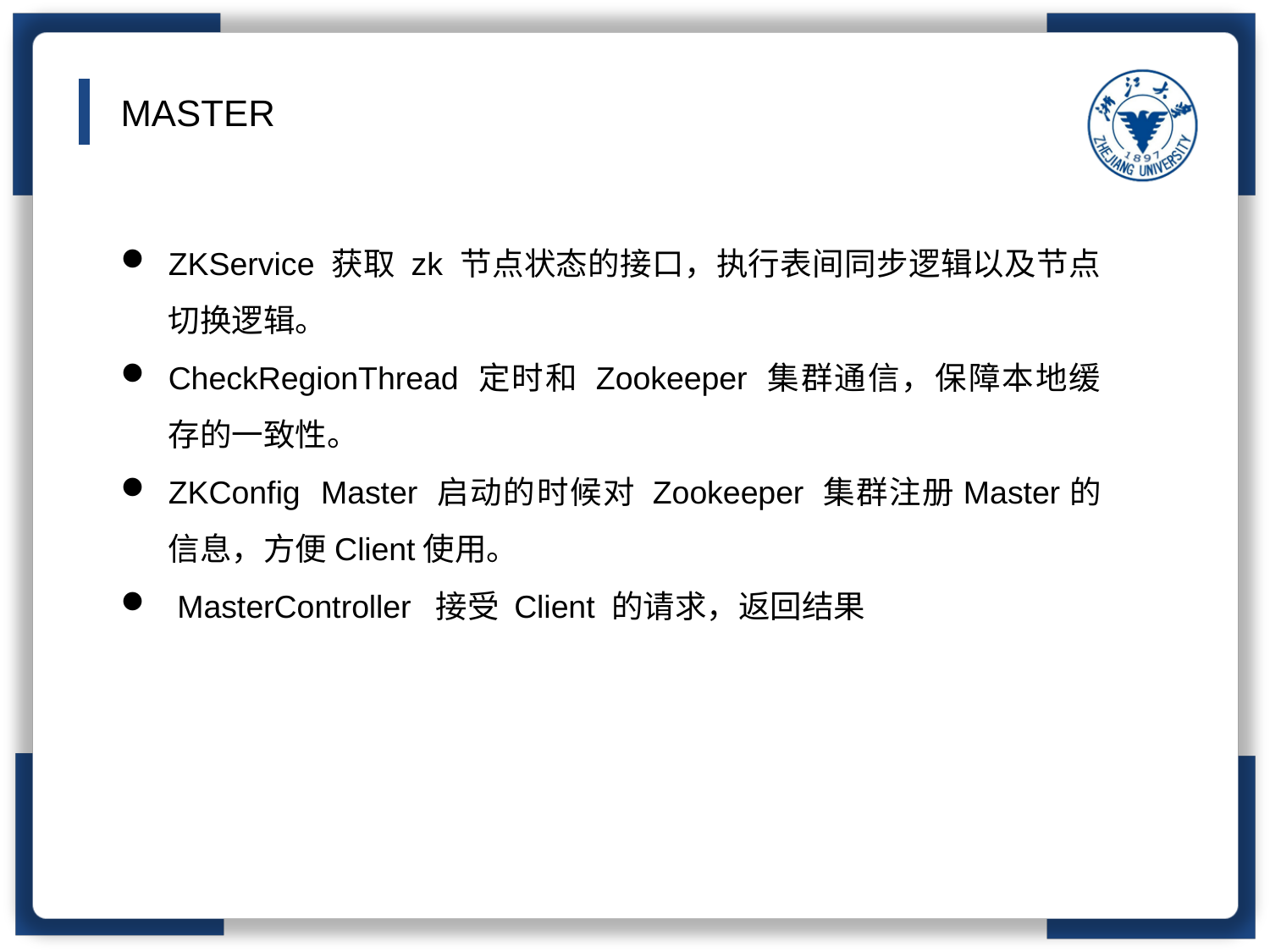

MASTER
ZKService 获取 zk 节点状态的接口，执行表间同步逻辑以及节点切换逻辑。
CheckRegionThread 定时和 Zookeeper 集群通信，保障本地缓存的一致性。
ZKConfig  Master 启动的时候对 Zookeeper 集群注册Master的信息，方便Client使用。
 MasterController  接受 Client 的请求，返回结果